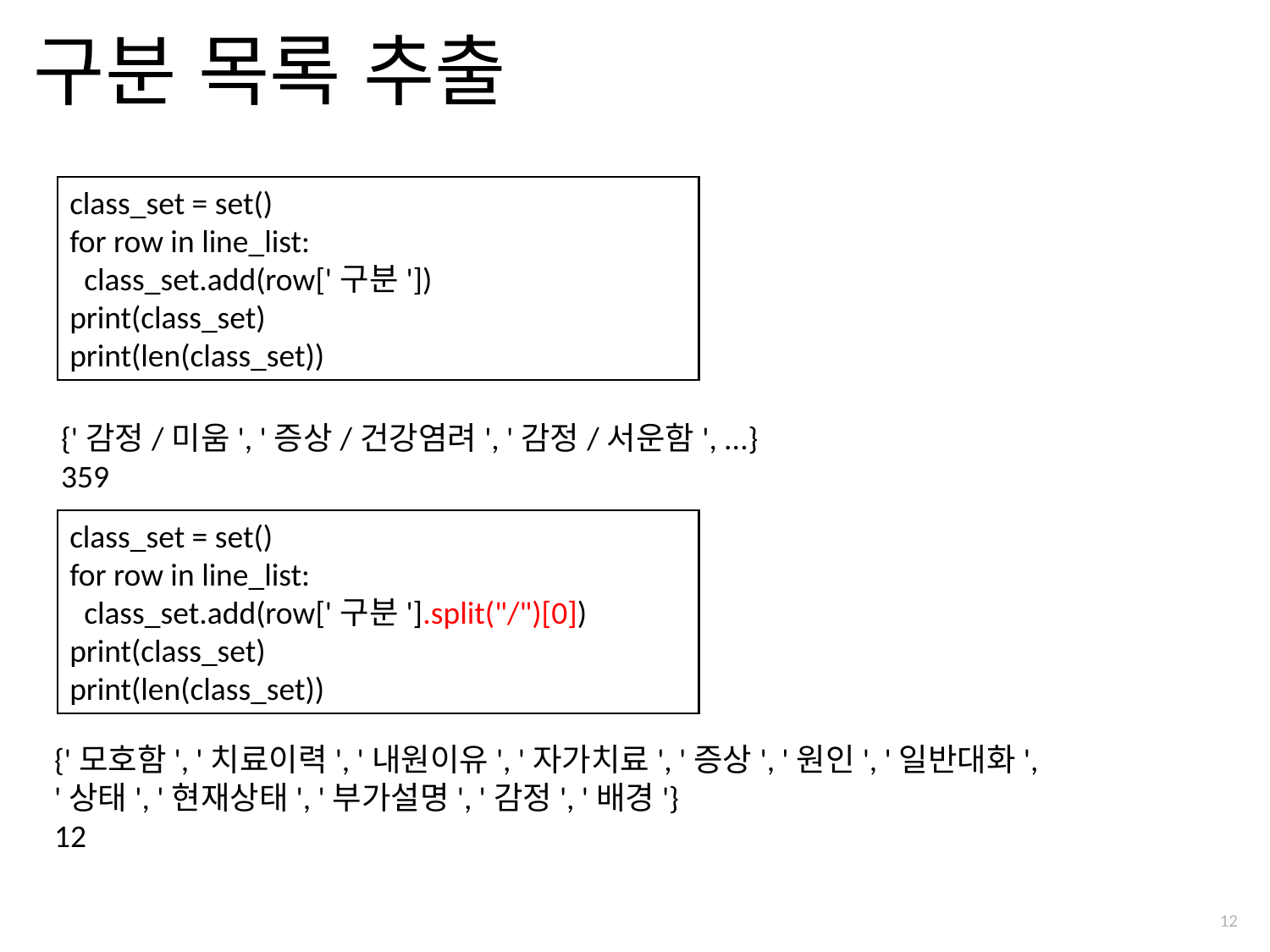

# 구분 목록 추출
class_set = set()
for row in line_list:
  class_set.add(row['구분'])
print(class_set)
print(len(class_set))
{'감정/미움', '증상/건강염려', '감정/서운함', ...}
359
class_set = set()
for row in line_list:
  class_set.add(row['구분'].split("/")[0])
print(class_set)
print(len(class_set))
{'모호함', '치료이력', '내원이유', '자가치료', '증상', '원인', '일반대화', '상태', '현재상태', '부가설명', '감정', '배경'}
12
12